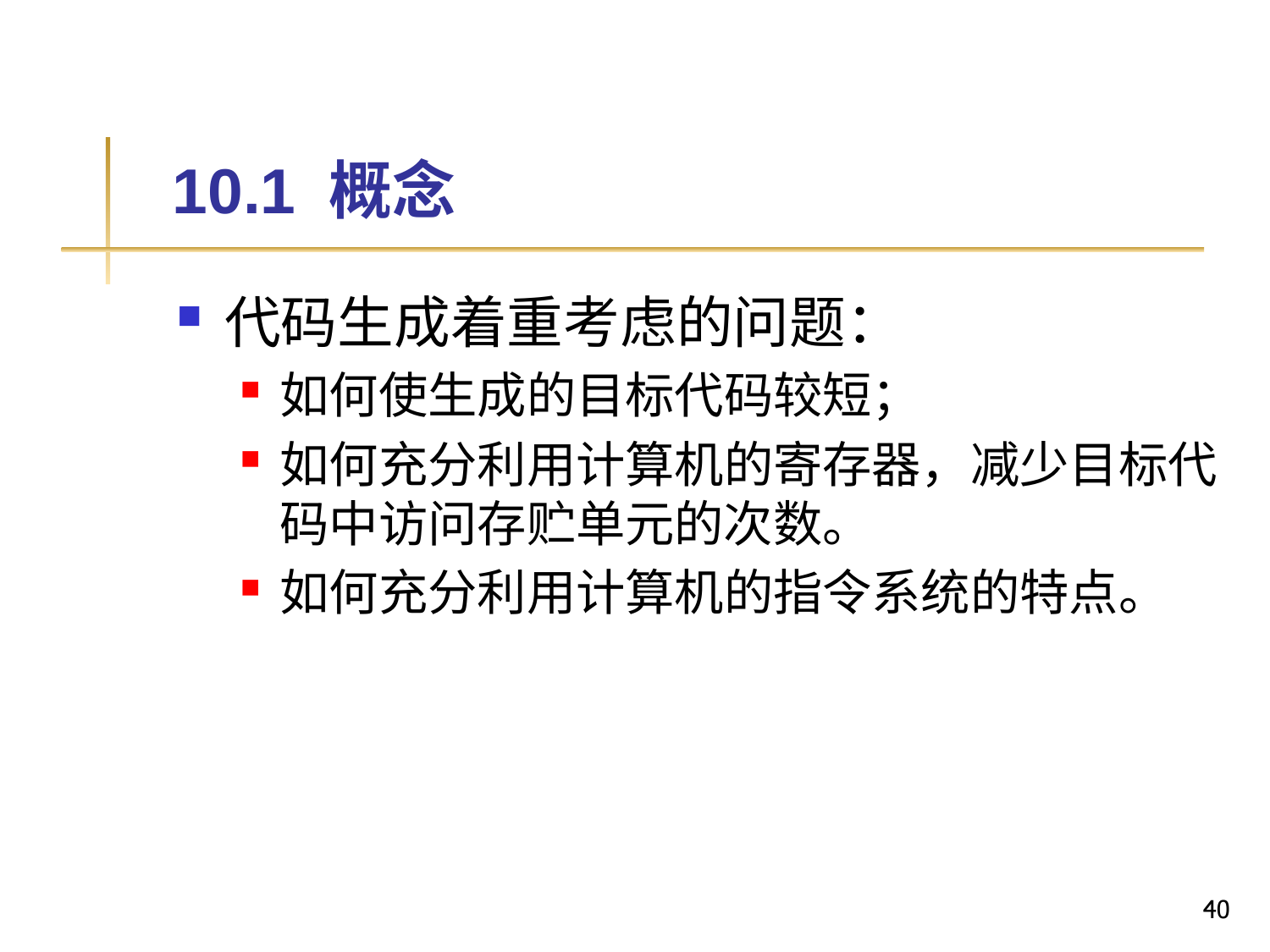

# 10.1 概念
代码生成着重考虑的问题：
如何使生成的目标代码较短；
如何充分利用计算机的寄存器，减少目标代码中访问存贮单元的次数。
如何充分利用计算机的指令系统的特点。
40